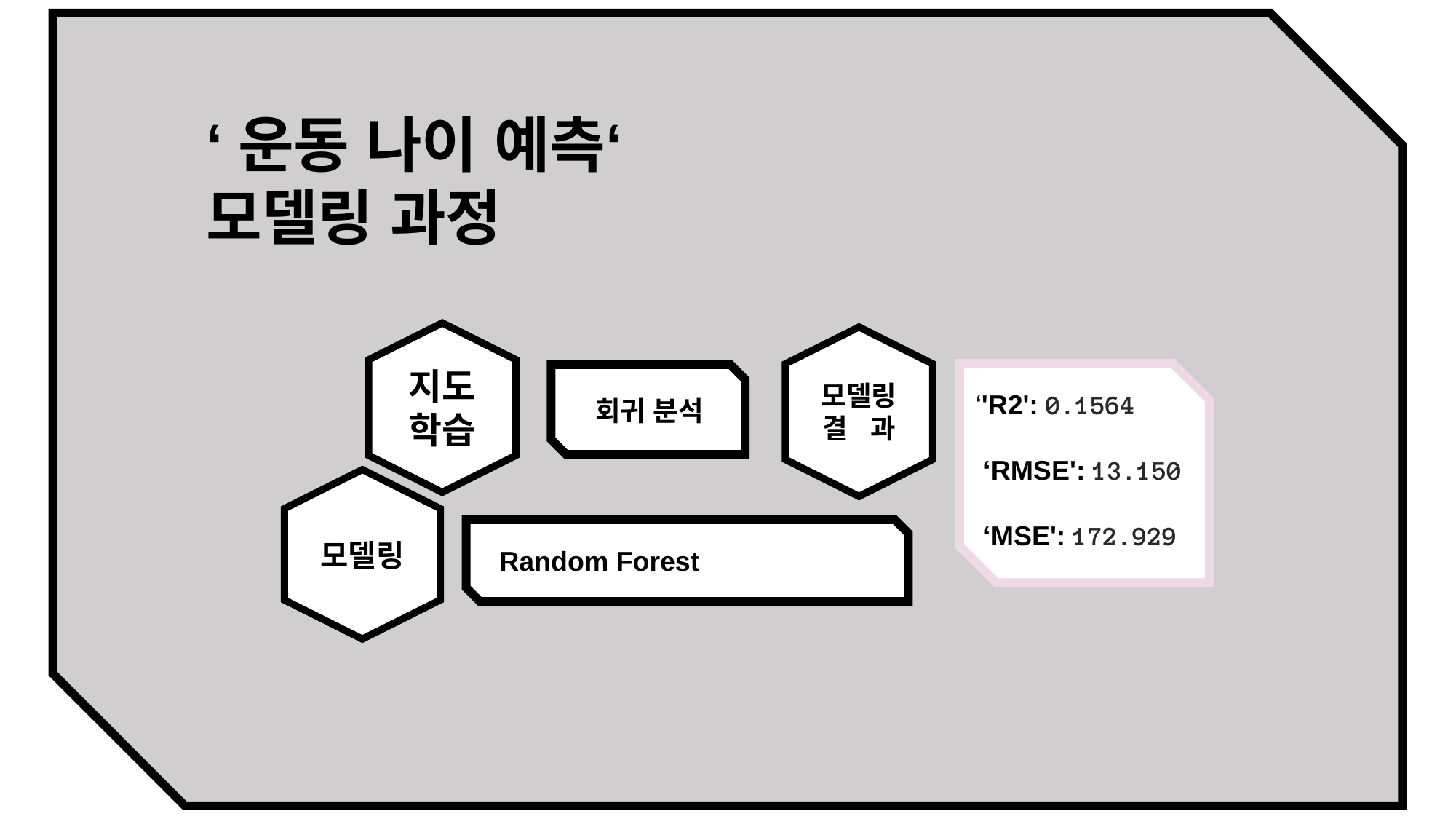

‘운동 나이 예측‘
모델링 과정

지도
학습
모델링
결   과

‘'R2': 0.1564

 ‘RMSE': 13.150

 ‘MSE': 172.929
회귀 분석

모델링

Random Forest